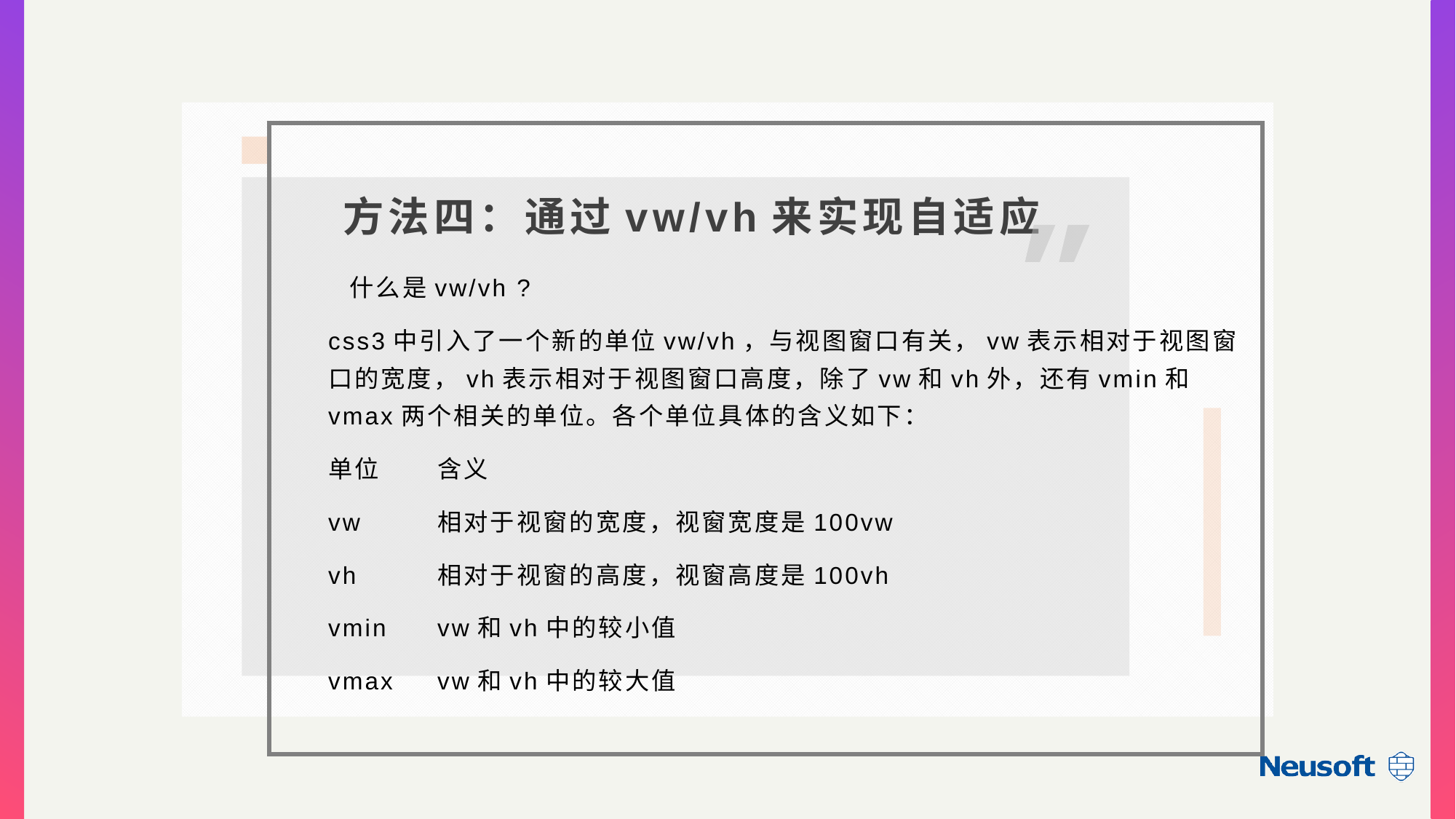

·

方法四：通过vw/vh来实现自适应

  什么是vw/vh ?
css3中引入了一个新的单位vw/vh，与视图窗口有关，vw表示相对于视图窗口的宽度，vh表示相对于视图窗口高度，除了vw和vh外，还有vmin和vmax两个相关的单位。各个单位具体的含义如下：
单位	含义
vw	相对于视窗的宽度，视窗宽度是100vw
vh	相对于视窗的高度，视窗高度是100vh
vmin	vw和vh中的较小值
vmax	vw和vh中的较大值